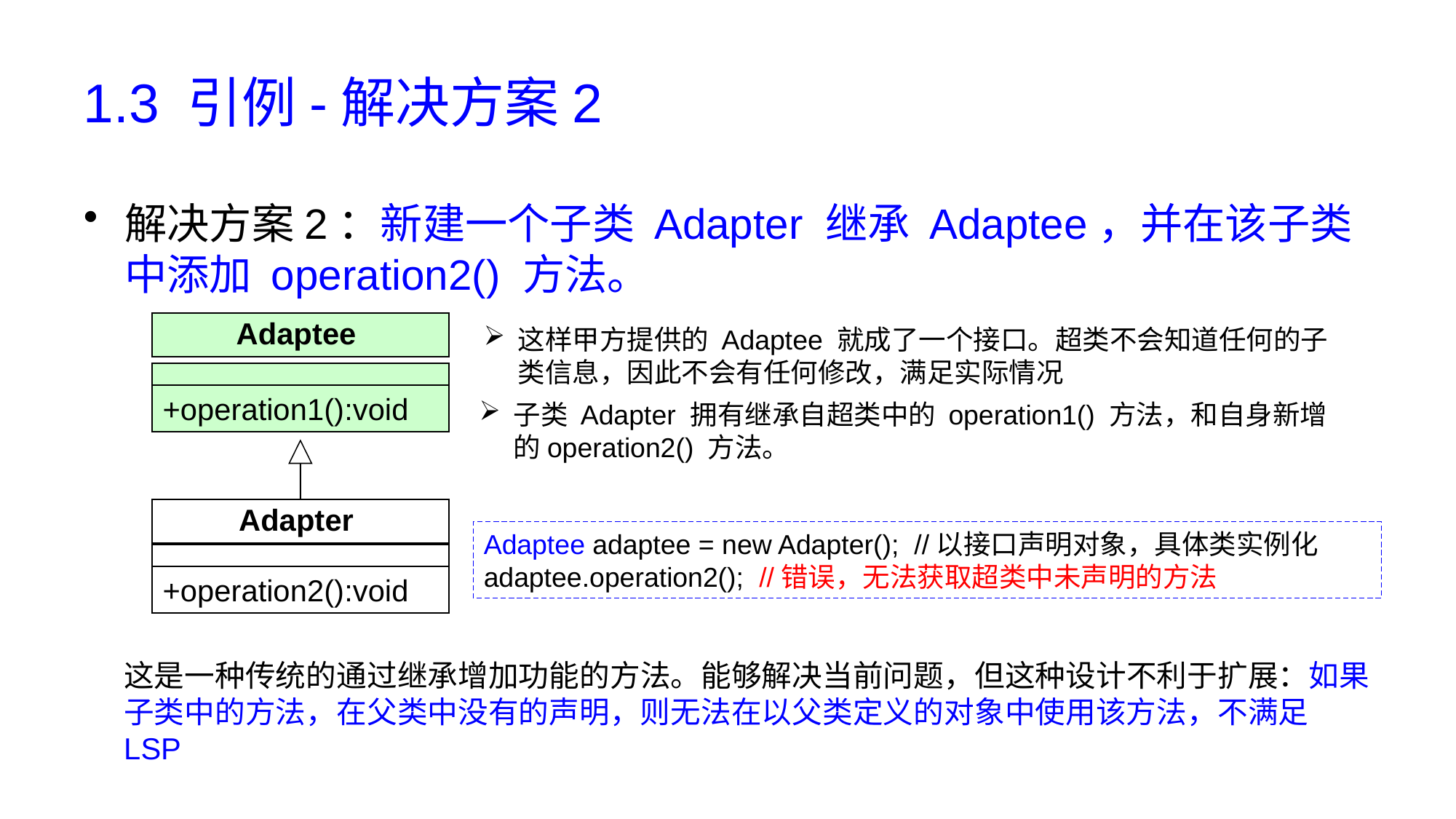

# 1.3 引例-解决方案2
解决方案2：新建一个子类 Adapter 继承 Adaptee，并在该子类中添加 operation2() 方法。

Adaptee

+operation1():void
这样甲方提供的 Adaptee 就成了一个接口。超类不会知道任何的子类信息，因此不会有任何修改，满足实际情况
子类 Adapter 拥有继承自超类中的 operation1() 方法，和自身新增的operation2() 方法。

Adapter

+operation2():void
Adaptee adaptee = new Adapter();  //以接口声明对象，具体类实例化
adaptee.operation2();  //错误，无法获取超类中未声明的方法
这是一种传统的通过继承增加功能的方法。能够解决当前问题，但这种设计不利于扩展：如果子类中的方法，在父类中没有的声明，则无法在以父类定义的对象中使用该方法，不满足LSP
12